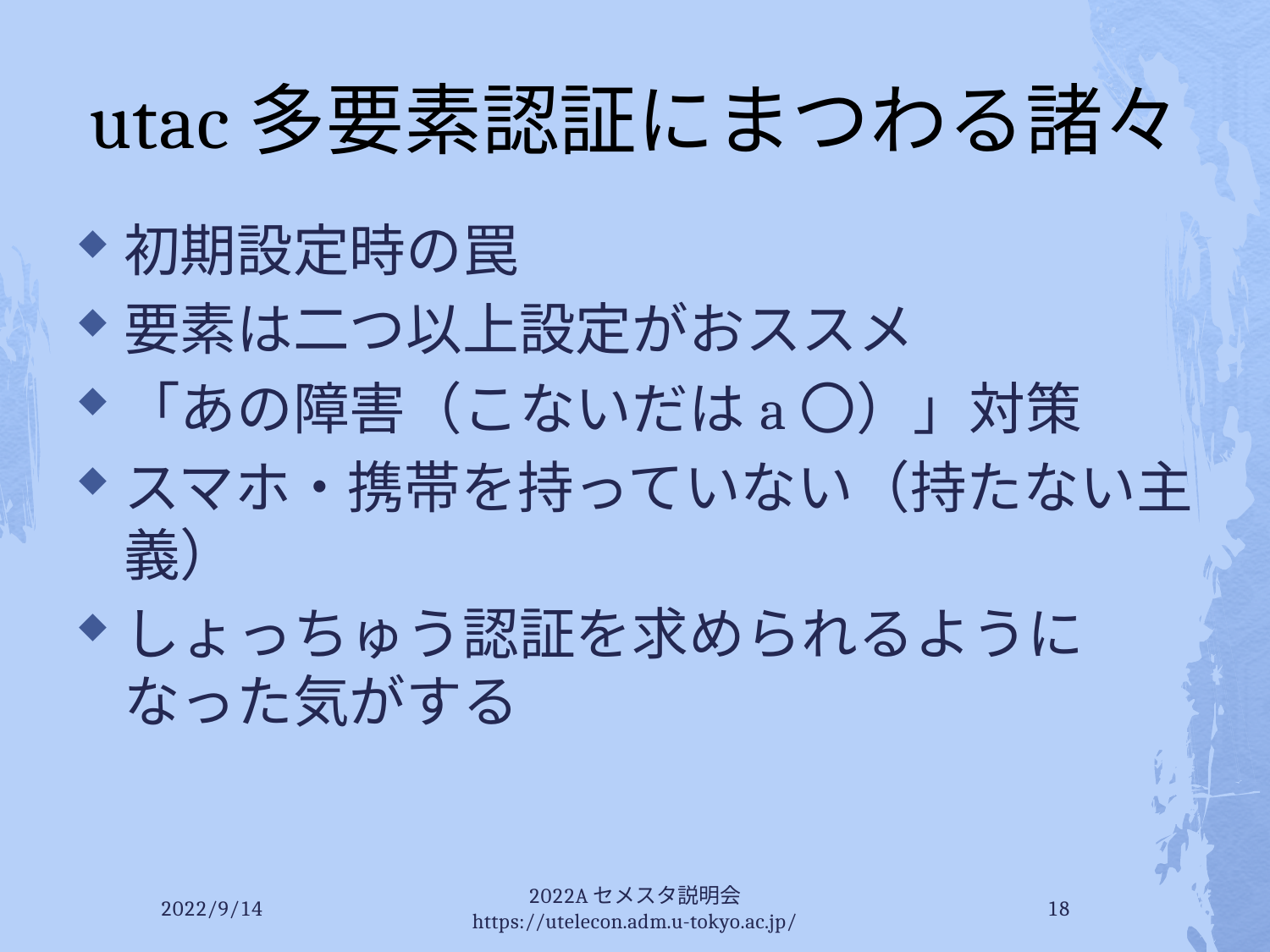

# utac多要素認証にまつわる諸々
初期設定時の罠
要素は二つ以上設定がおススメ
「あの障害（こないだはa〇）」対策
スマホ・携帯を持っていない（持たない主義）
しょっちゅう認証を求められるようになった気がする

2022/9/14
2022Aセメスタ説明会 https://utelecon.adm.u-tokyo.ac.jp/
18